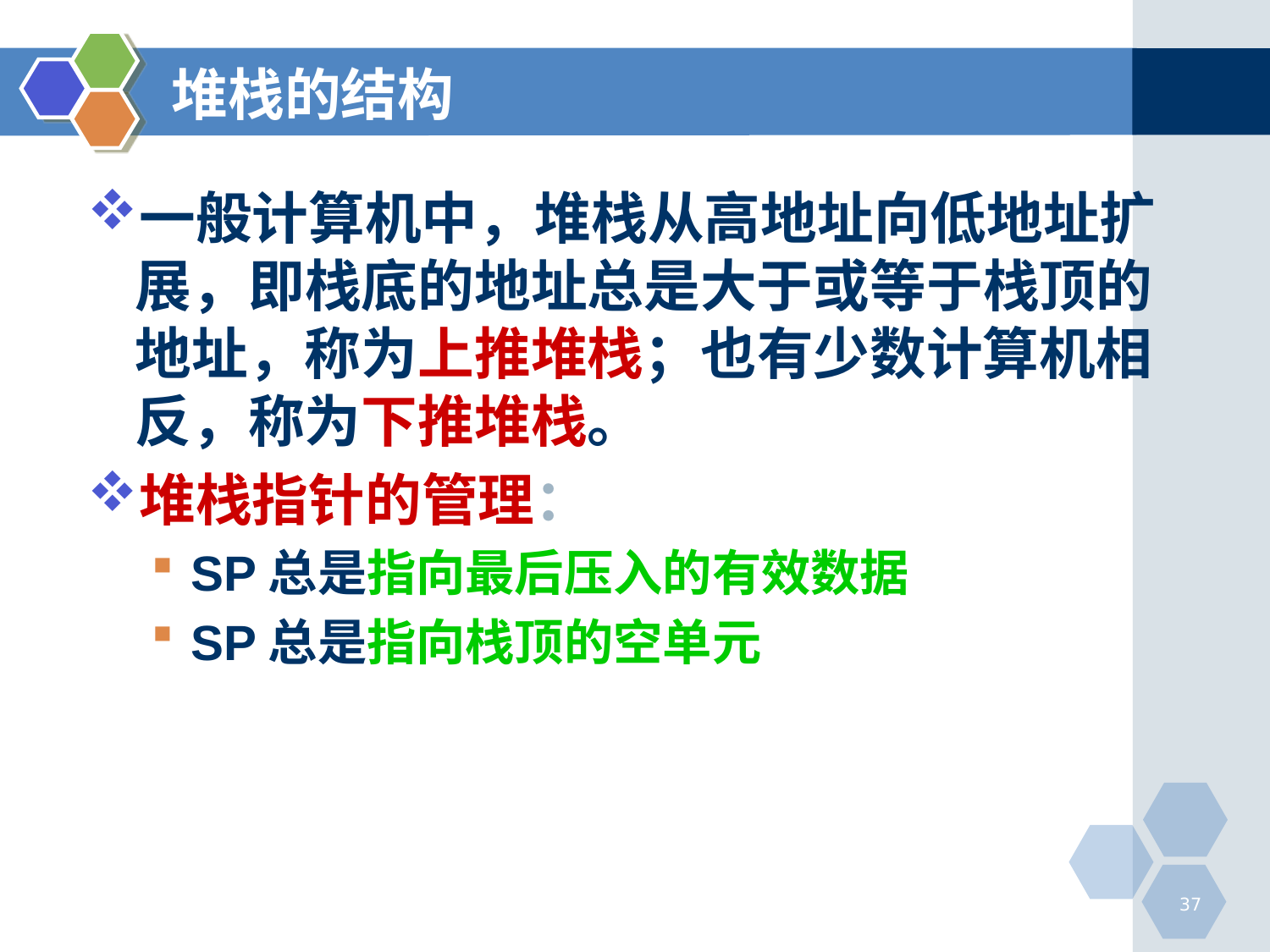

# 堆栈的结构
一般计算机中，堆栈从高地址向低地址扩展，即栈底的地址总是大于或等于栈顶的地址，称为上推堆栈；也有少数计算机相反，称为下推堆栈。
堆栈指针的管理：
SP总是指向最后压入的有效数据
SP总是指向栈顶的空单元
37